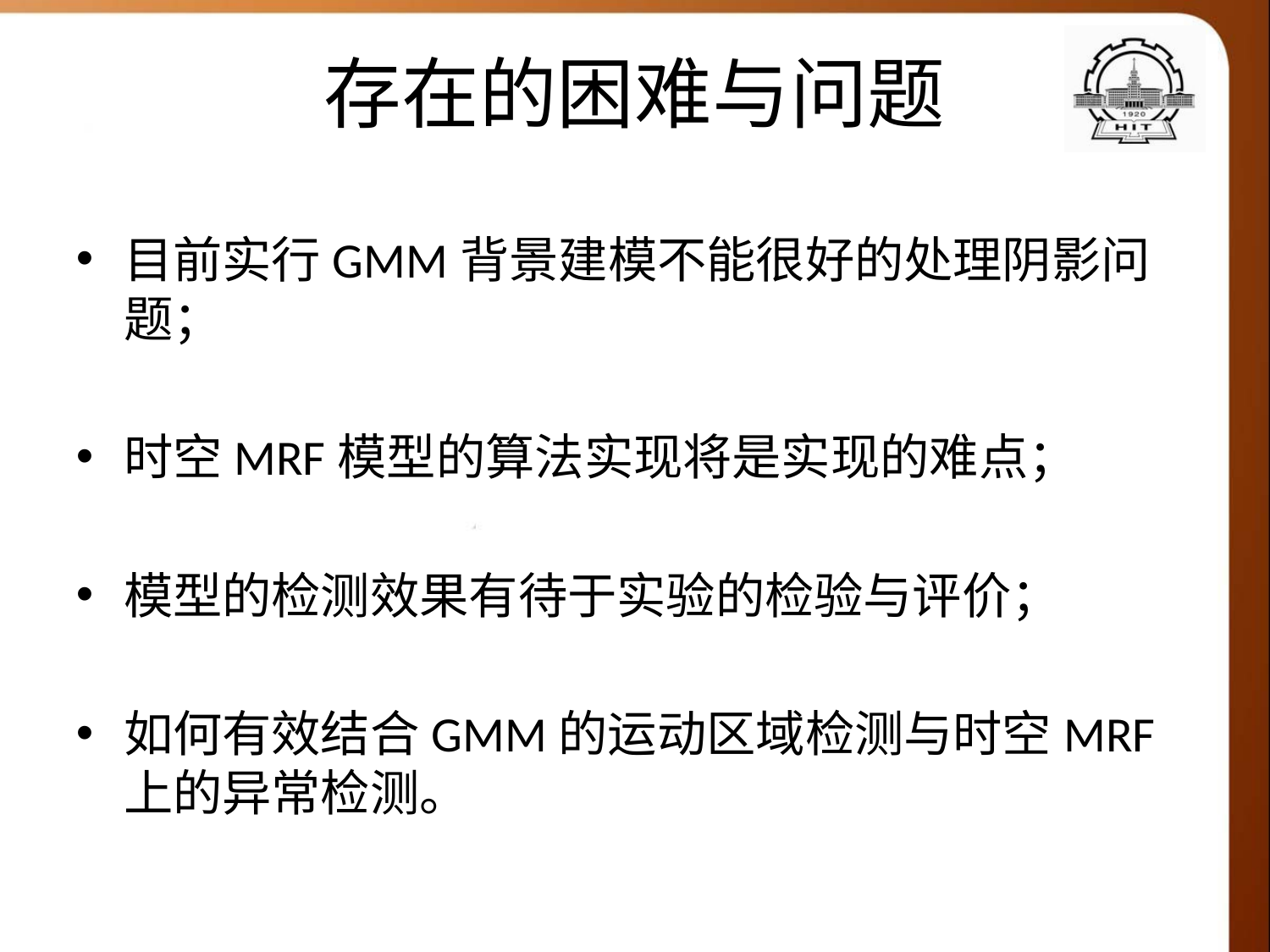

# 存在的困难与问题
目前实行GMM背景建模不能很好的处理阴影问题；

时空MRF模型的算法实现将是实现的难点；

模型的检测效果有待于实验的检验与评价；

如何有效结合GMM的运动区域检测与时空MRF上的异常检测。